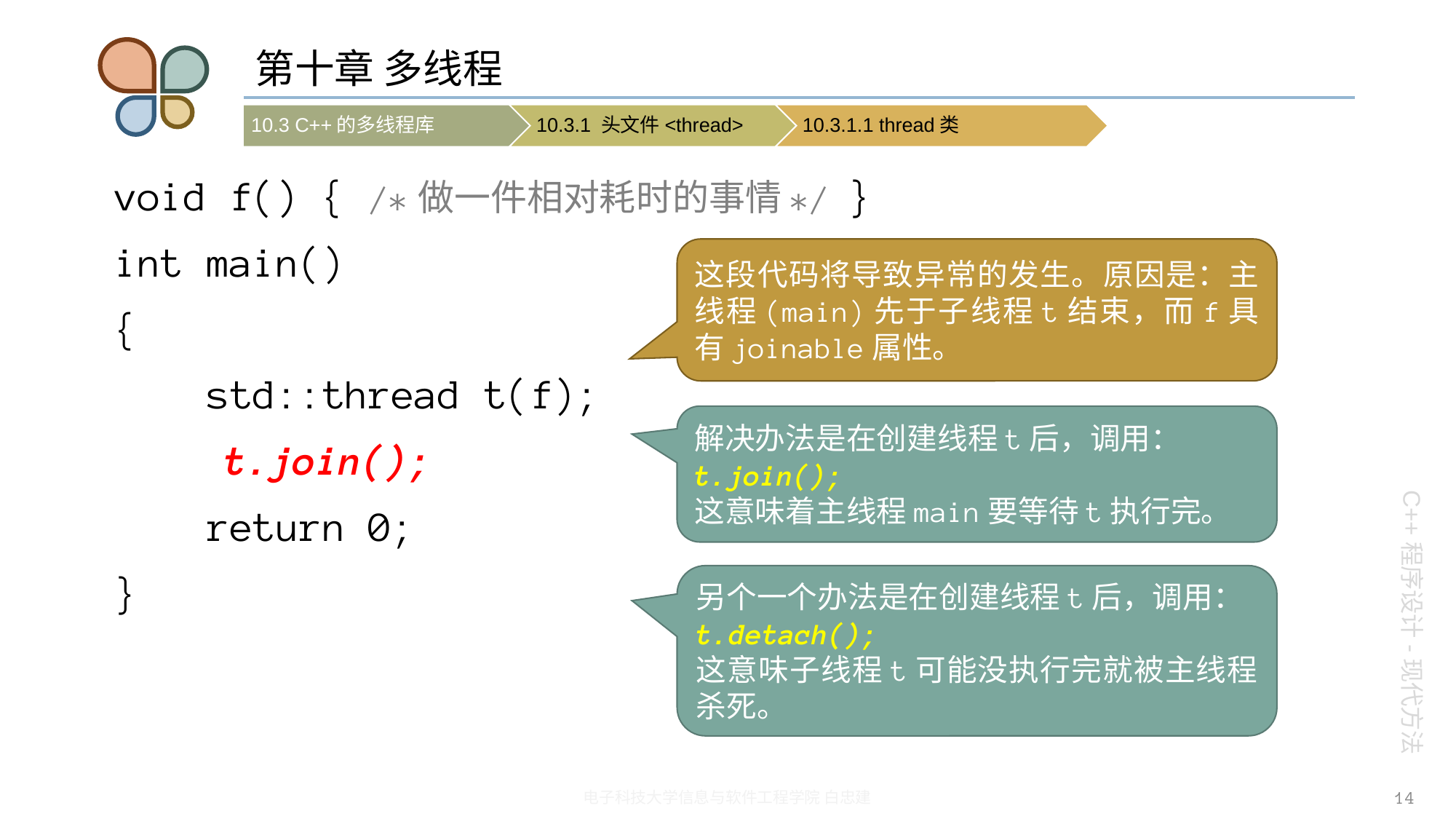

# 第十章 多线程
10.3 C++的多线程库
10.3.1 头文件<thread>
10.3.1.1 thread类
void f() { /*做一件相对耗时的事情*/ }
int main()
{
    std::thread t(f);
	t.join();
    return 0;
}
这段代码将导致异常的发生。原因是：主线程(main)先于子线程t结束，而f具有joinable属性。
解决办法是在创建线程t后，调用：
t.join();
这意味着主线程main要等待t执行完。
另个一个办法是在创建线程t后，调用：
t.detach();
这意味子线程t可能没执行完就被主线程杀死。
14